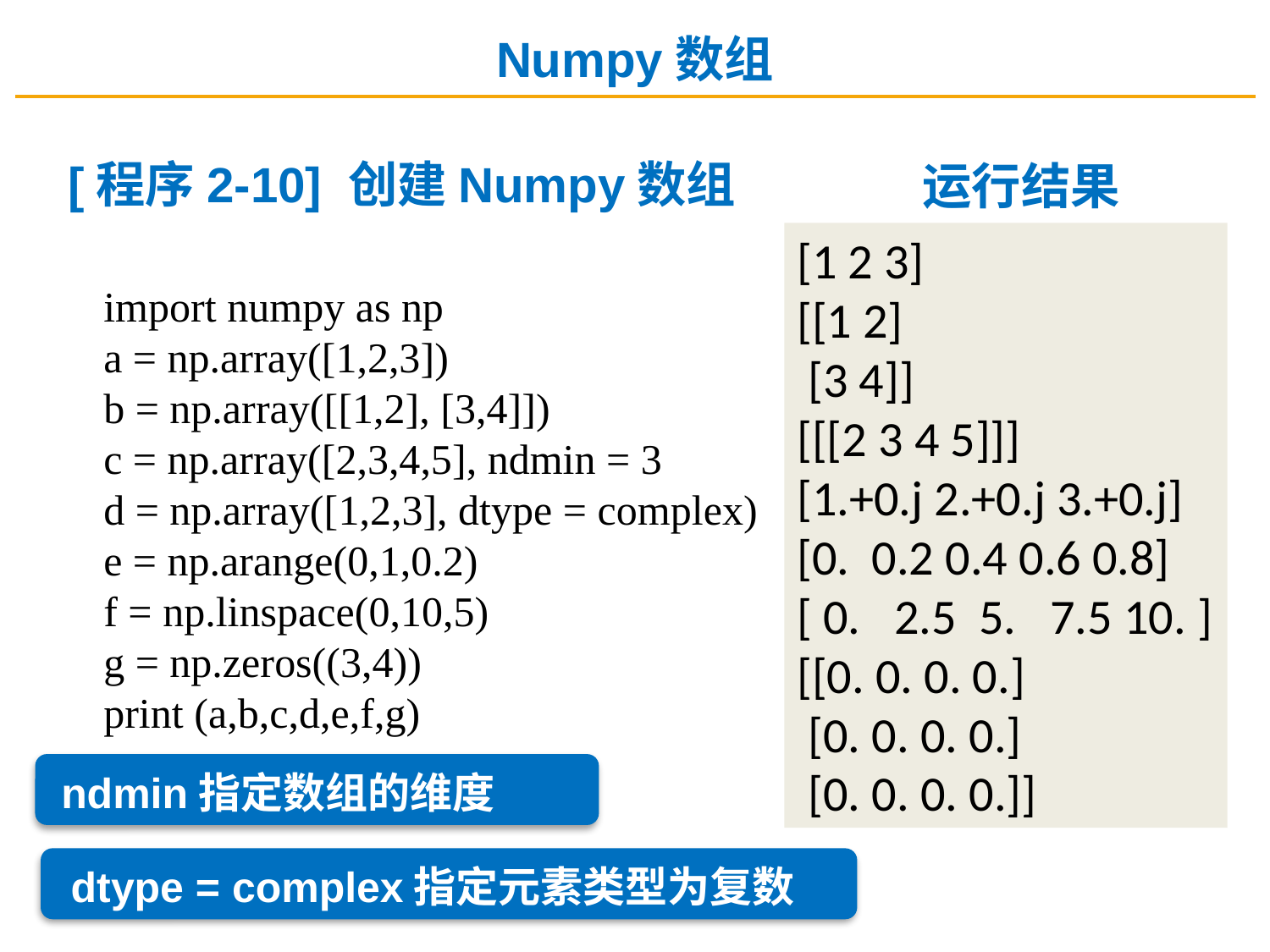

Numpy数组
[程序2-10] 创建Numpy数组
运行结果
[1 2 3]
[[1 2]
 [3 4]]
[[[2 3 4 5]]]
[1.+0.j 2.+0.j 3.+0.j] [0.  0.2 0.4 0.6 0.8] [ 0.   2.5  5.   7.5 10. ]
[[0. 0. 0. 0.]
 [0. 0. 0. 0.]
 [0. 0. 0. 0.]]
import numpy as np
a = np.array([1,2,3])
b = np.array([[1,2], [3,4]])
c = np.array([2,3,4,5], ndmin = 3
d = np.array([1,2,3], dtype = complex)
e = np.arange(0,1,0.2)
f = np.linspace(0,10,5)
g = np.zeros((3,4))
print (a,b,c,d,e,f,g)

ndmin指定数组的维度

dtype = complex指定元素类型为复数